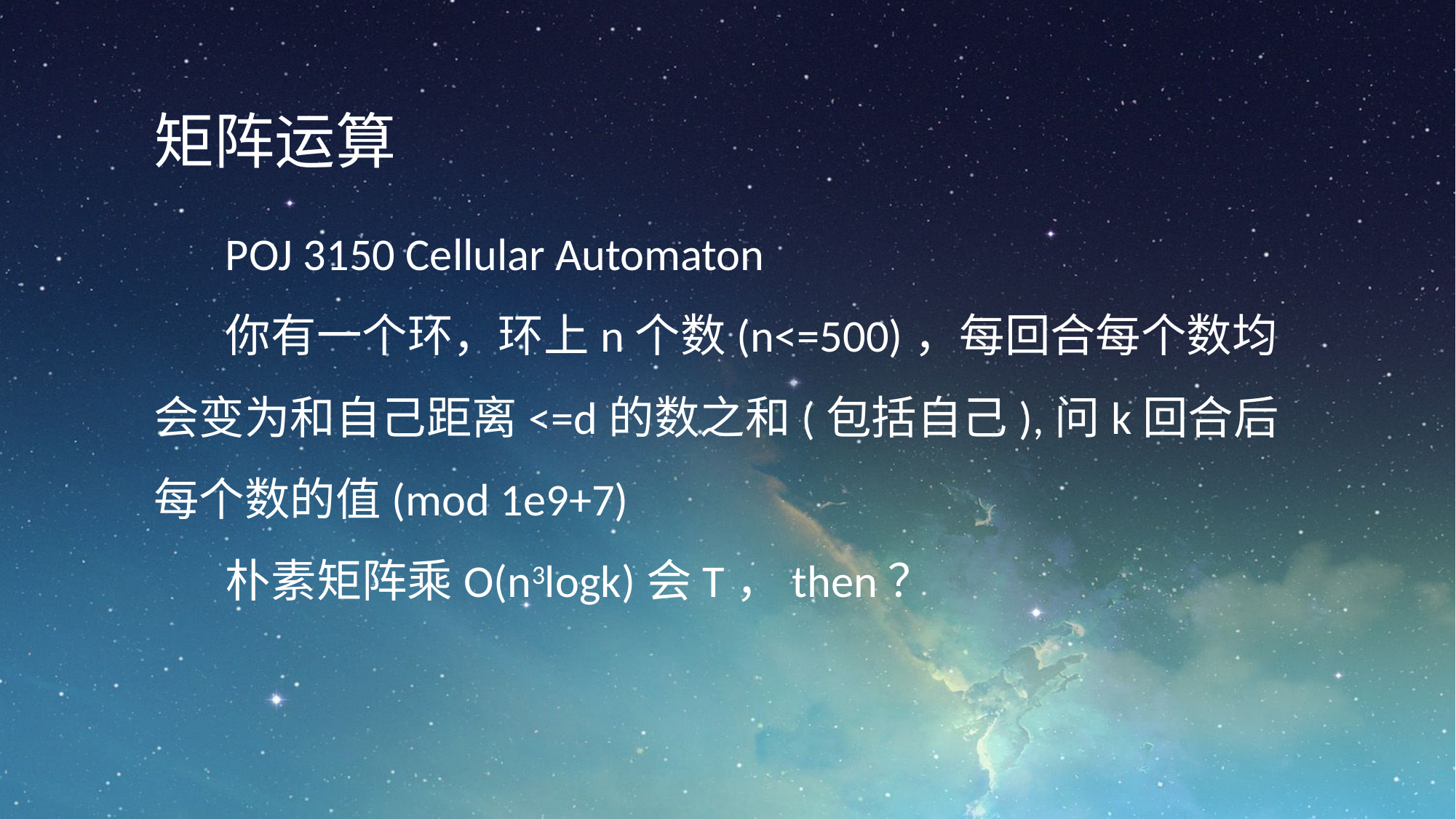

矩阵运算
POJ 3150 Cellular Automaton
你有一个环，环上n个数(n<=500)，每回合每个数均会变为和自己距离<=d的数之和(包括自己),问k回合后每个数的值(mod 1e9+7)
朴素矩阵乘O(n3logk)会T，then？